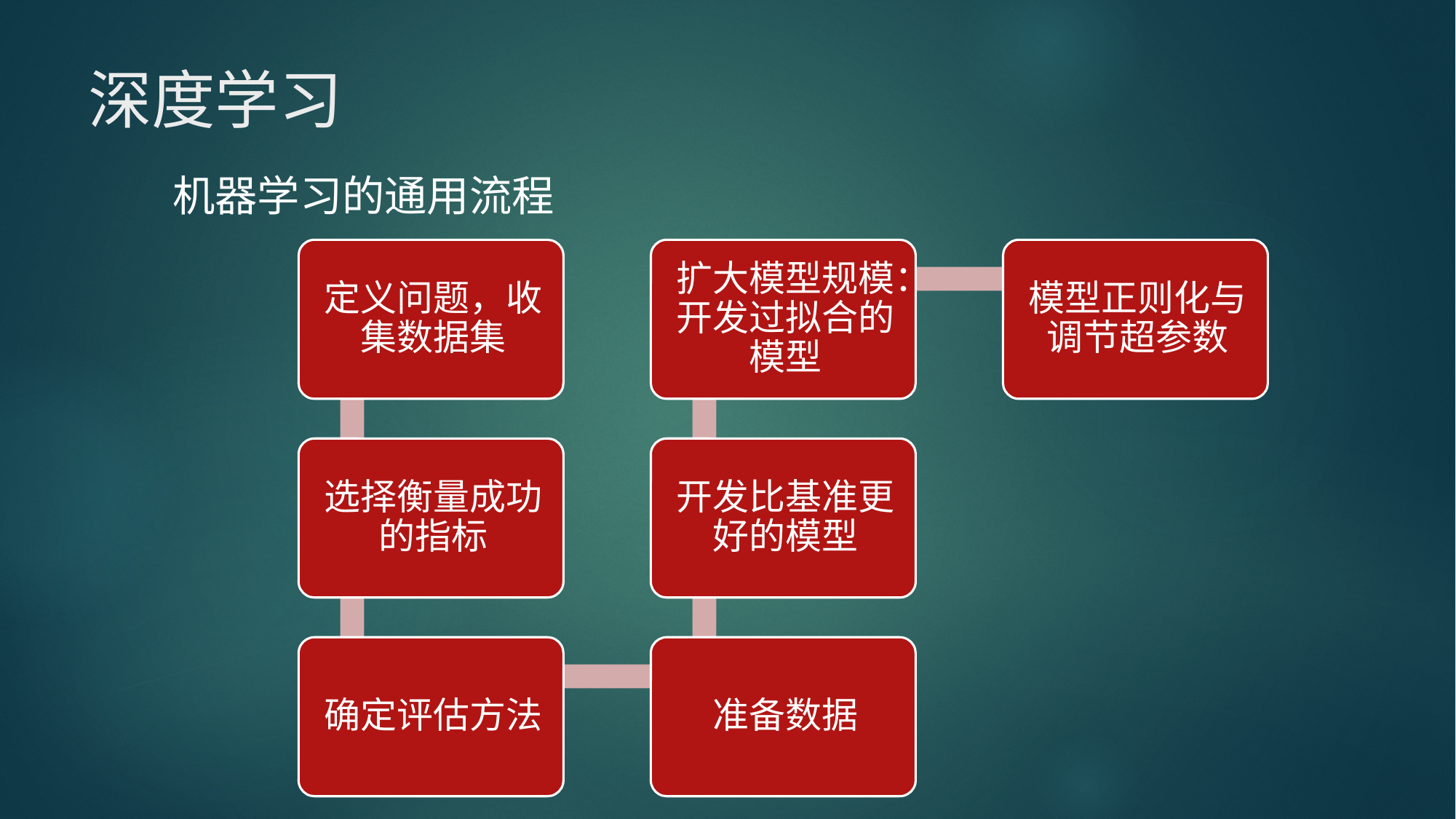

# 深度学习
机器学习的通用流程
定义问题，收集数据集
选择衡量成功的指标
确定评估方法
准备数据
开发比基准更好的模型
扩大模型规模：开发过拟合的模型
模型正则化与调节超参数